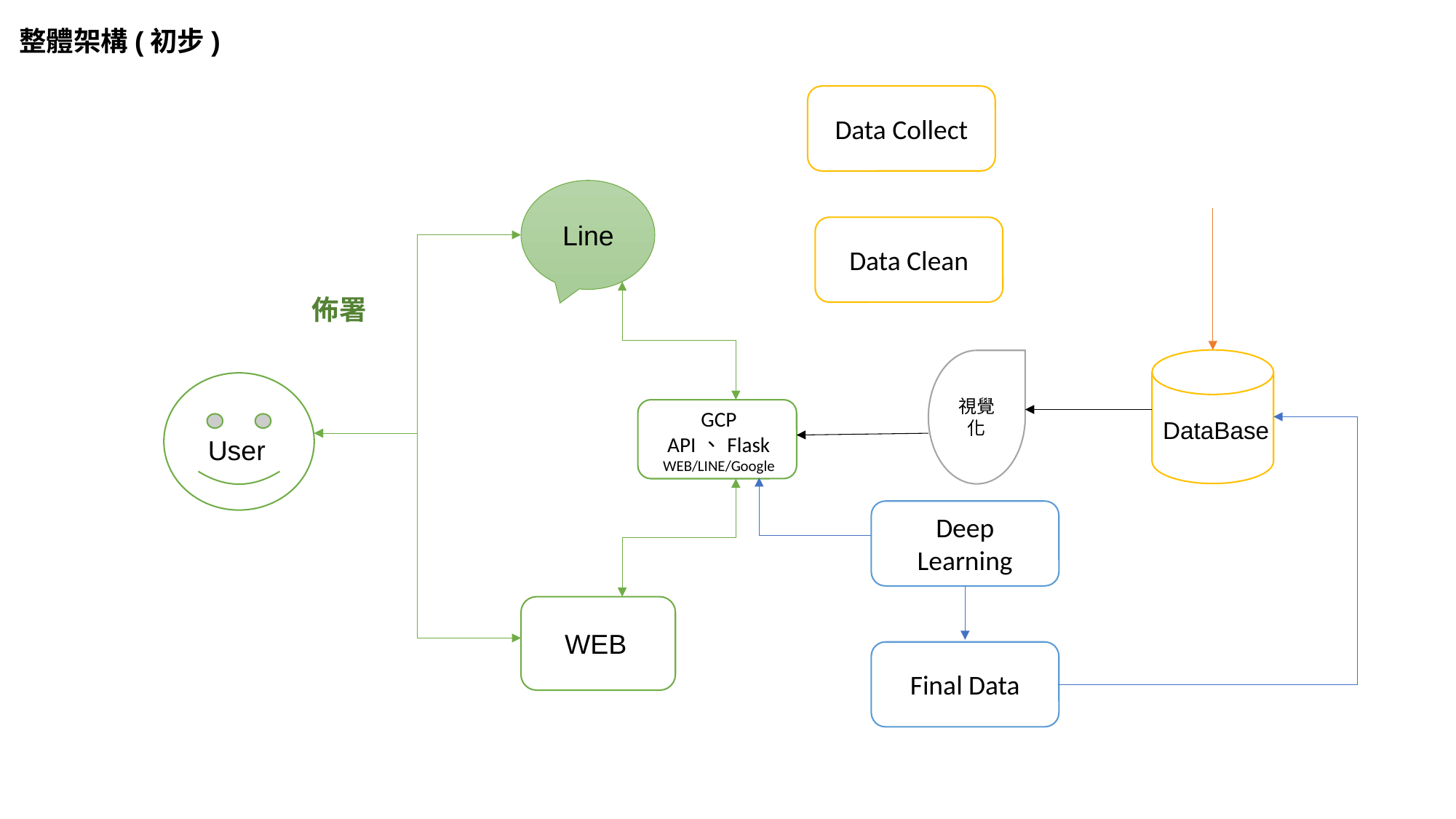

整體架構(初步)
Data Collect

Line
Data Clean
佈署

視覺化

GCP
API、Flask
WEB/LINE/Google
DataBase
User
Deep Learning

WEB
Final Data